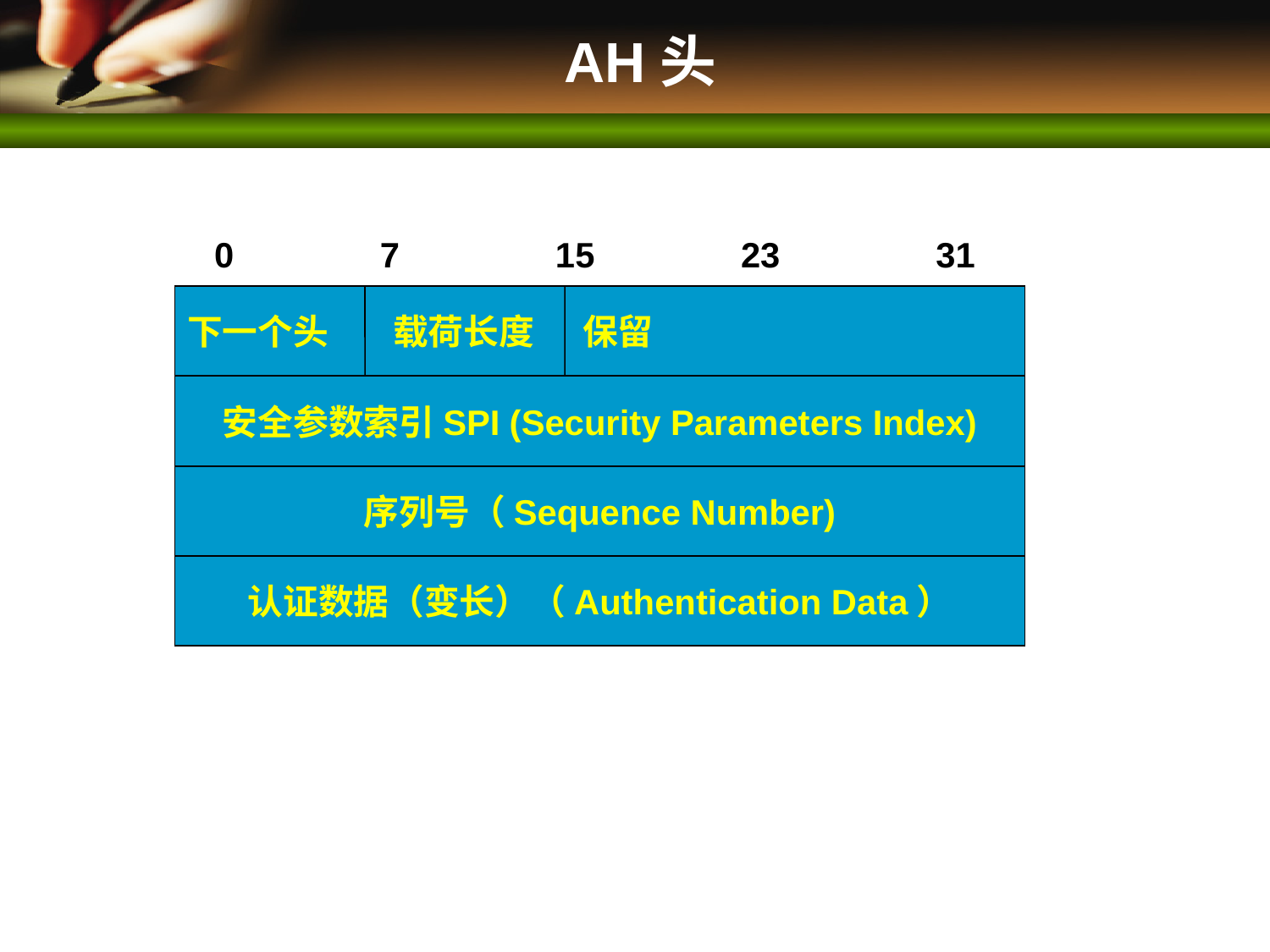

# AH头
0               7                15               23                31
下一个头        载荷长度      保留

安全参数索引SPI (Security Parameters Index)
序列号（Sequence Number)
认证数据（变长）（Authentication Data）